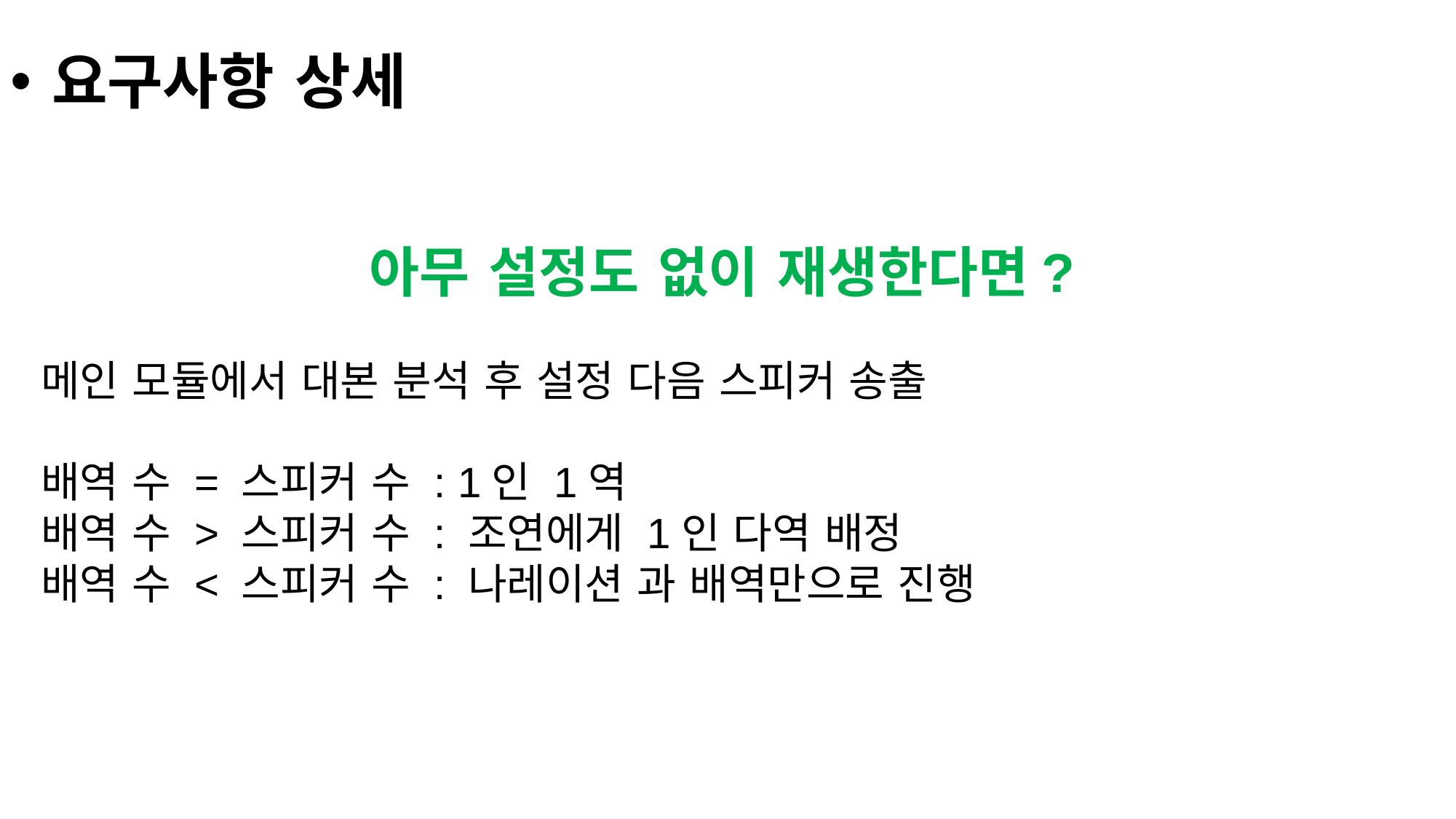

요구사항 상세
아무 설정도 없이 재생한다면?

메인 모듈에서 대본 분석 후 설정 다음 스피커 송출

배역 수 = 스피커 수 : 1인 1역
배역 수 > 스피커 수 : 조연에게 1인 다역 배정
배역 수 < 스피커 수 : 나레이션 과 배역만으로 진행